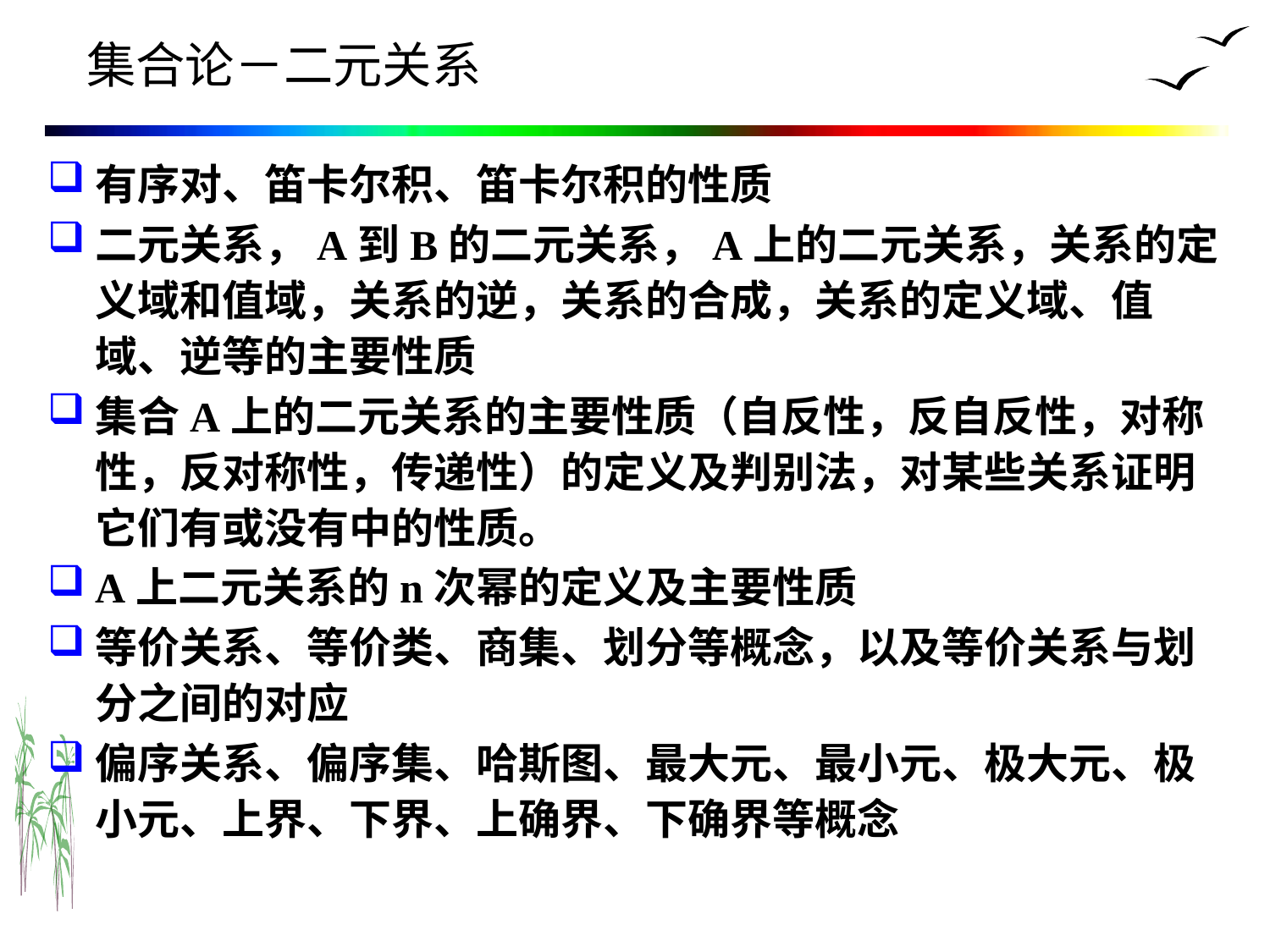

# 集合论－二元关系
有序对、笛卡尔积、笛卡尔积的性质
二元关系，A到B的二元关系，A上的二元关系，关系的定义域和值域，关系的逆，关系的合成，关系的定义域、值域、逆等的主要性质
集合A上的二元关系的主要性质（自反性，反自反性，对称性，反对称性，传递性）的定义及判别法，对某些关系证明它们有或没有中的性质。
A上二元关系的n次幂的定义及主要性质
等价关系、等价类、商集、划分等概念，以及等价关系与划分之间的对应
偏序关系、偏序集、哈斯图、最大元、最小元、极大元、极小元、上界、下界、上确界、下确界等概念